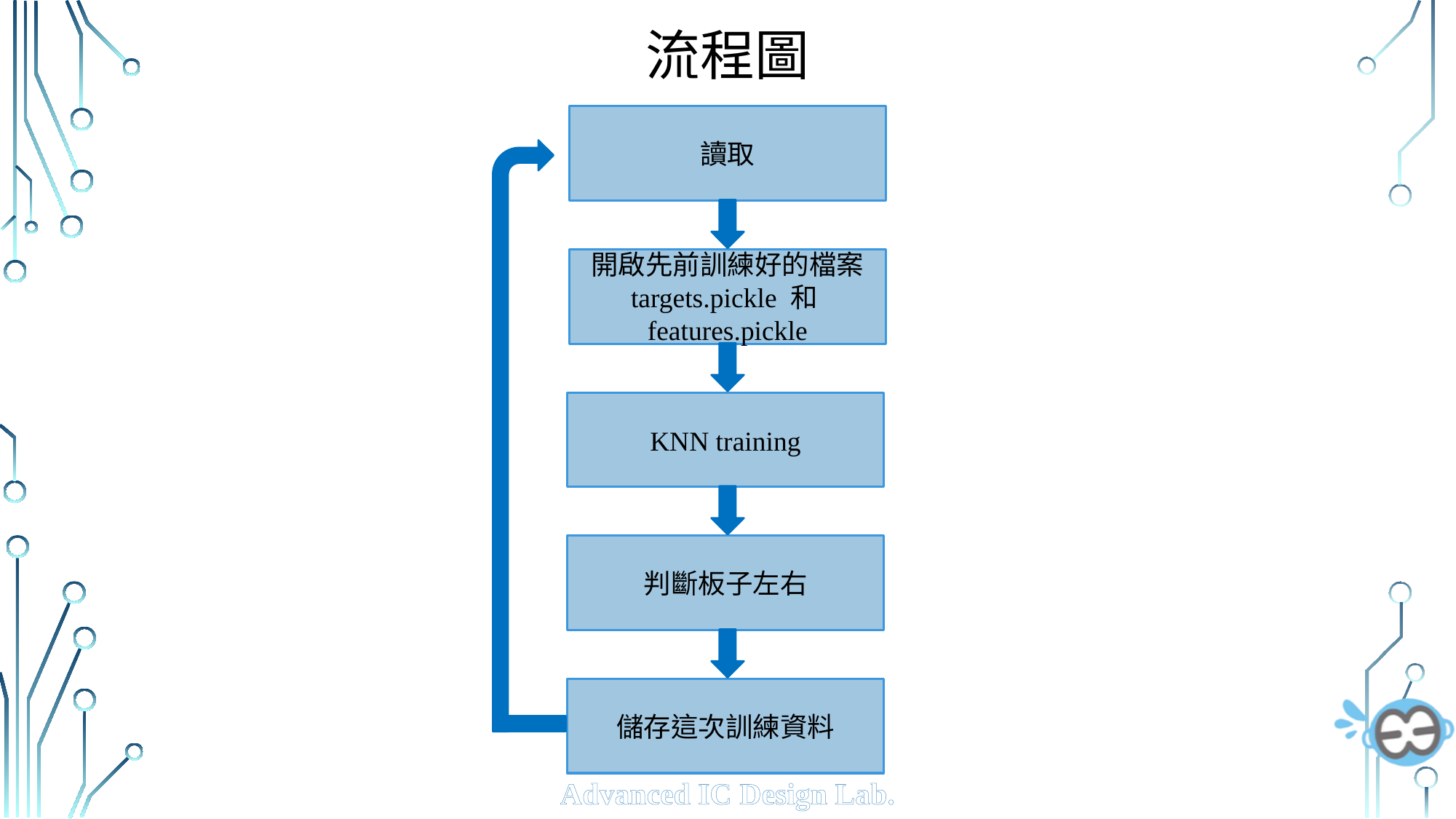

# 流程圖
讀取

開啟先前訓練好的檔案
targets.pickle 和features.pickle

KNN training

判斷板子左右

儲存這次訓練資料